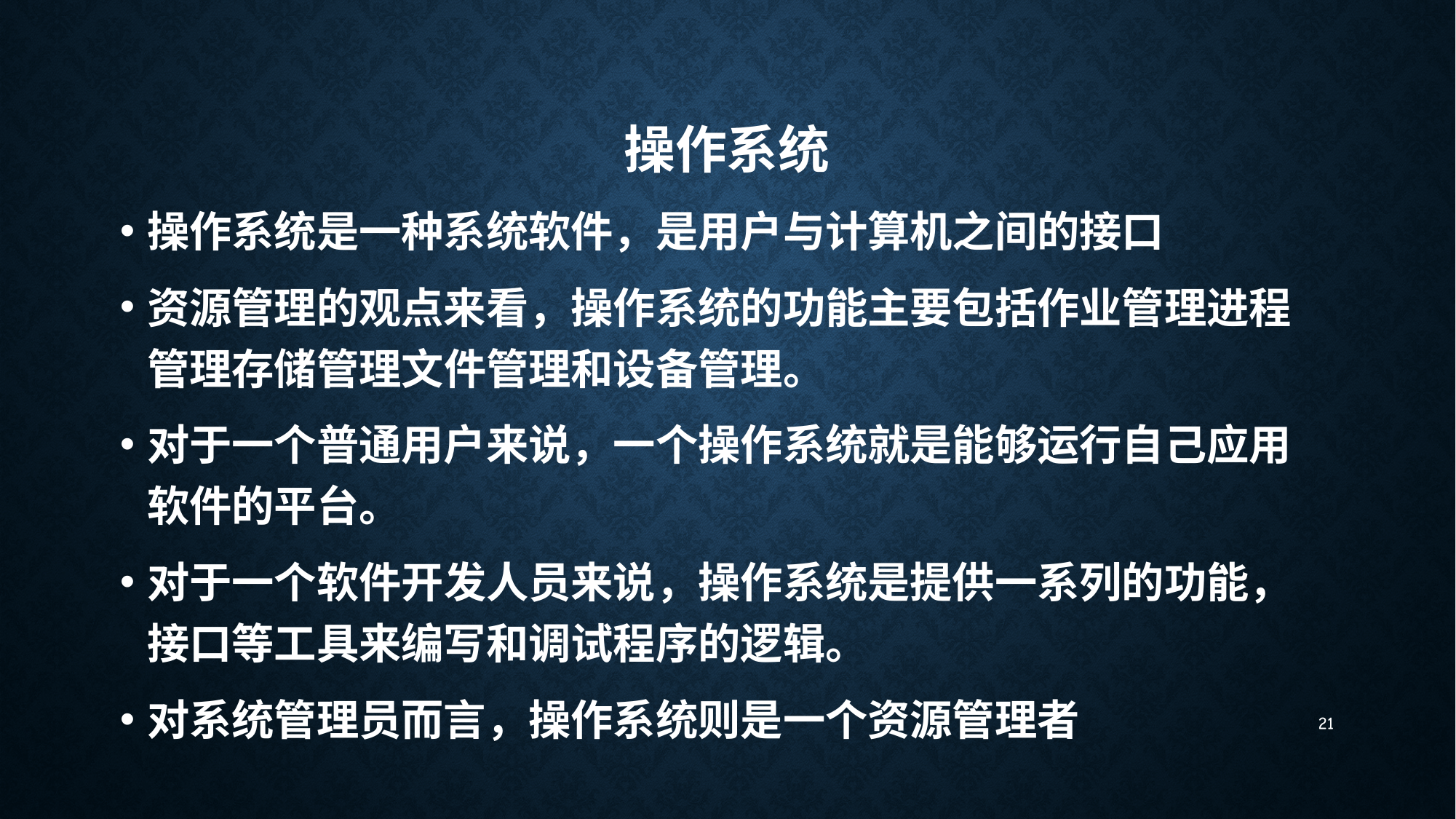

# 操作系统
操作系统是一种系统软件，是用户与计算机之间的接口
资源管理的观点来看，操作系统的功能主要包括作业管理进程管理存储管理文件管理和设备管理。
对于一个普通用户来说，一个操作系统就是能够运行自己应用软件的平台。
对于一个软件开发人员来说，操作系统是提供一系列的功能，接口等工具来编写和调试程序的逻辑。
对系统管理员而言，操作系统则是一个资源管理者
21